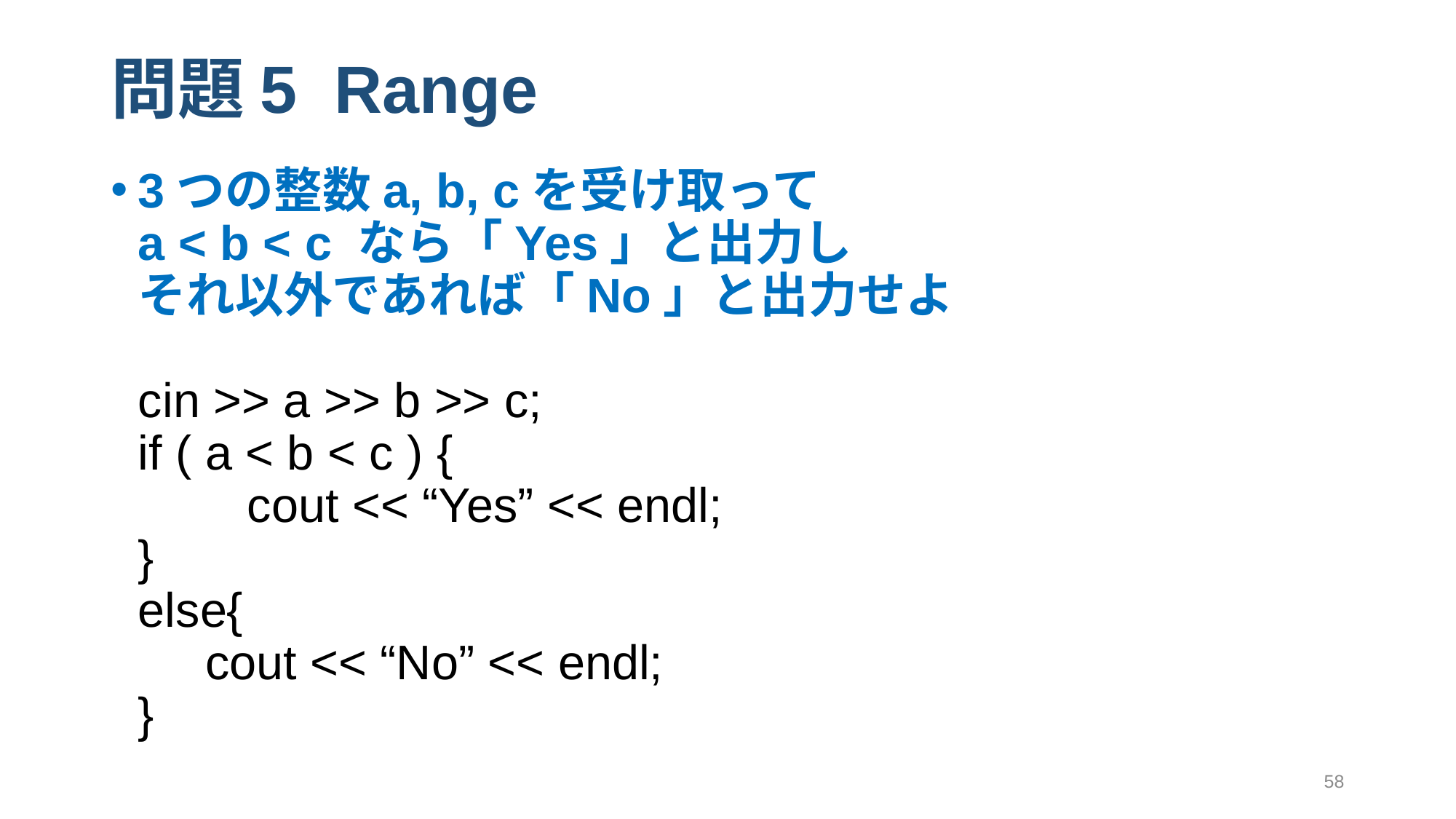

# 問題5  Range
3つの整数a, b, cを受け取って
a < b < c なら「Yes」と出力し
それ以外であれば「No」と出力せよ
cin >> a >> b >> c;
if ( a < b < c ) {
	cout << “Yes” << endl;
}
else{
     cout << “No” << endl;
}
58